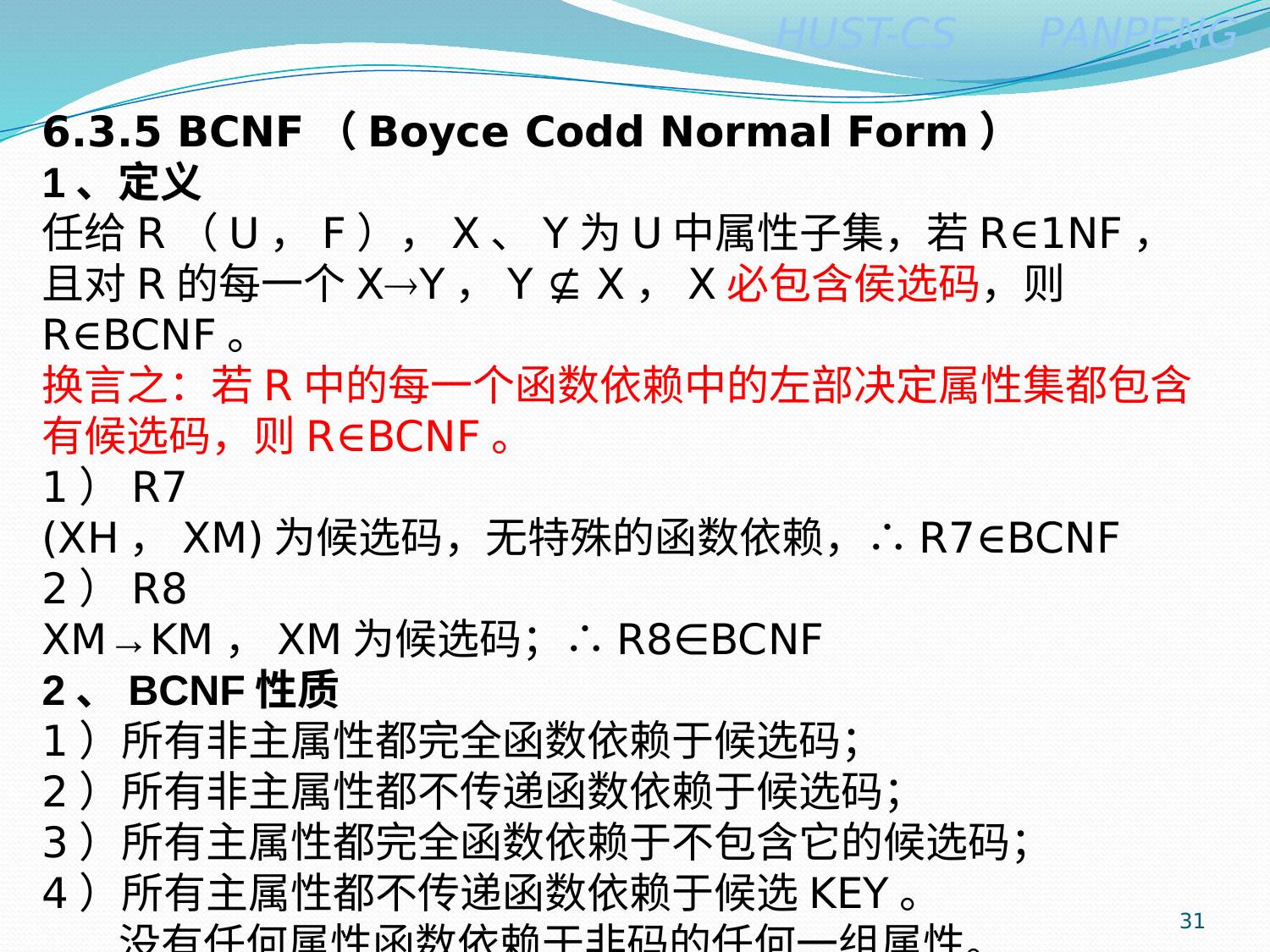

6.3.5 BCNF（Boyce Codd Normal Form）
1、定义
任给R（U，F），X、Y为U中属性子集，若R∈1NF，且对R的每一个X→Y，Y ⊈ X，X必包含侯选码，则R∈BCNF。
换言之：若R中的每一个函数依赖中的左部决定属性集都包含有候选码，则R∈BCNF。
1）R7
(XH，XM)为候选码，无特殊的函数依赖，∴R7∈BCNF
2）R8
XM→KM，XM为候选码；∴R8∈BCNF
2、BCNF性质
1）所有非主属性都完全函数依赖于候选码；
2）所有非主属性都不传递函数依赖于候选码；
3）所有主属性都完全函数依赖于不包含它的候选码；
4）所有主属性都不传递函数依赖于候选KEY。
       没有任何属性函数依赖于非码的任何一组属性。
31